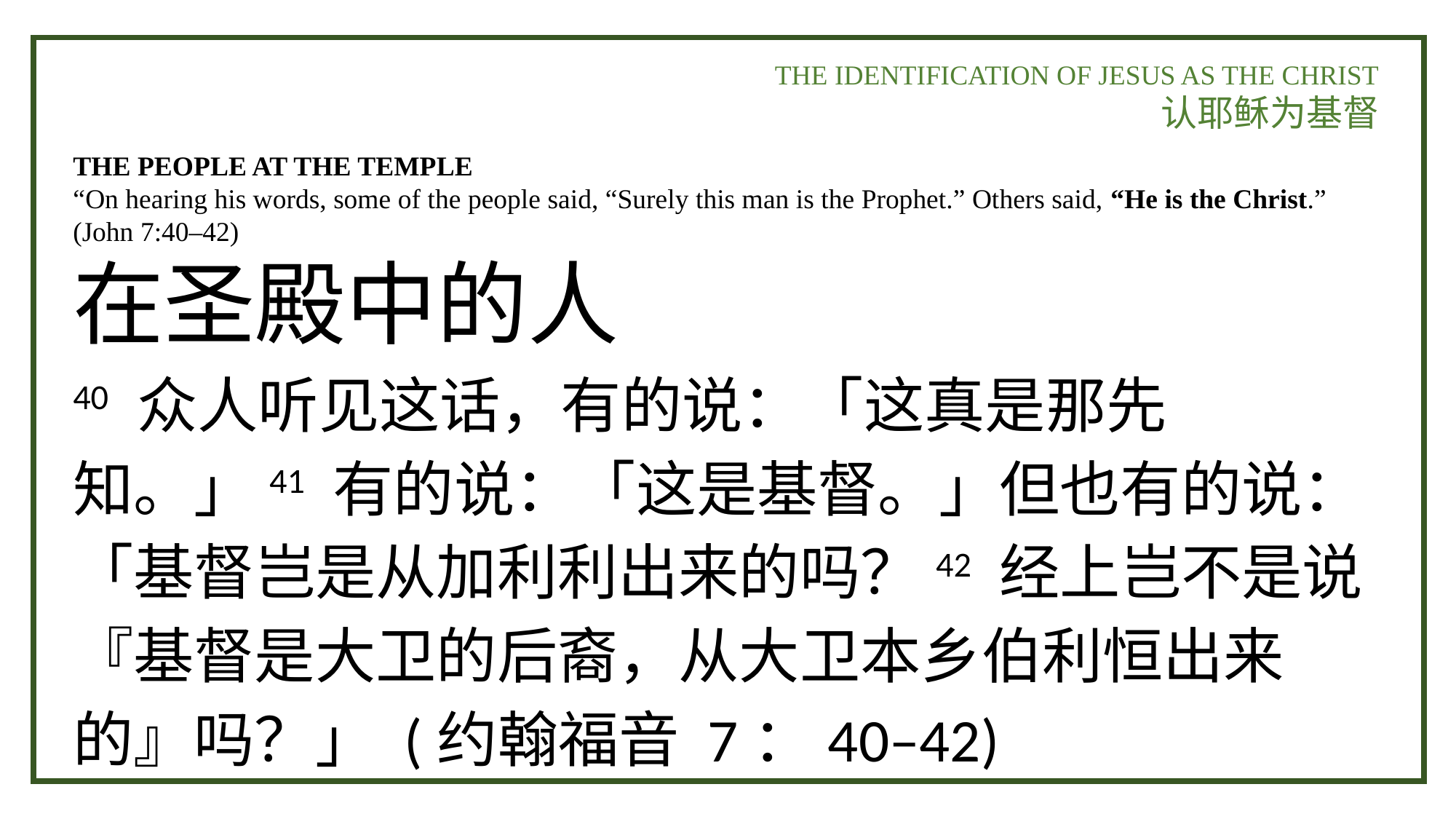

THE IDENTIFICATION OF JESUS AS THE CHRIST
认耶稣为基督
THE PEOPLE AT THE TEMPLE
“On hearing his words, some of the people said, “Surely this man is the Prophet.” Others said, “He is the Christ.” (John 7:40–42)
在圣殿中的人
40 众人听见这话，有的说：「这真是那先知。」41 有的说：「这是基督。」但也有的说：「基督岂是从加利利出来的吗？42 经上岂不是说『基督是大卫的后裔，从大卫本乡伯利恒出来的』吗？」 (约翰福音 7：40–42)